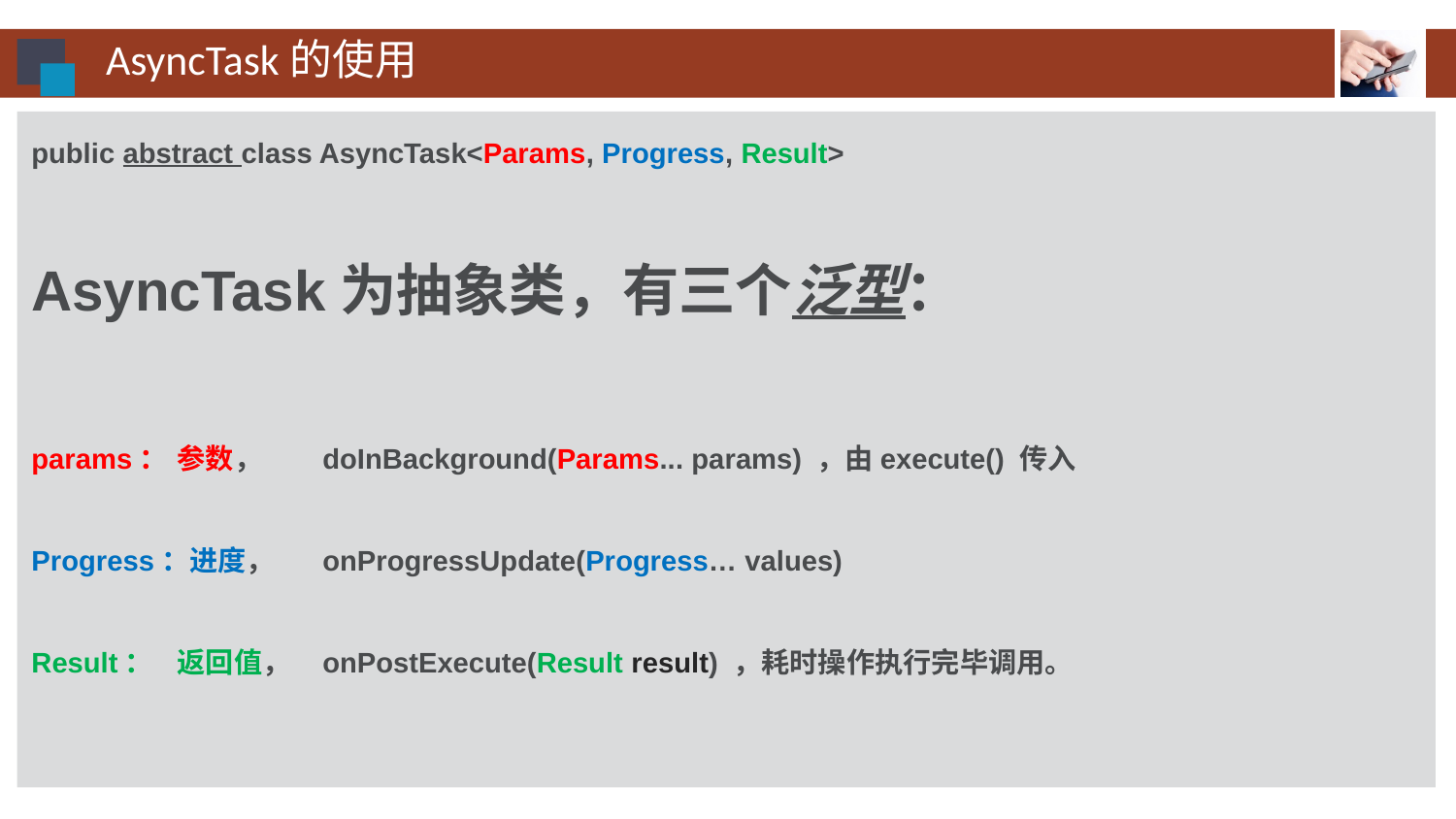

# AsyncTask的使用

public abstract class AsyncTask<Params, Progress, Result>

AsyncTask为抽象类，有三个泛型：

params：	参数，	doInBackground(Params... params) ，由execute() 传入

Progress：进度，	onProgressUpdate(Progress… values)

Result：	返回值，	onPostExecute(Result result) ，耗时操作执行完毕调用。